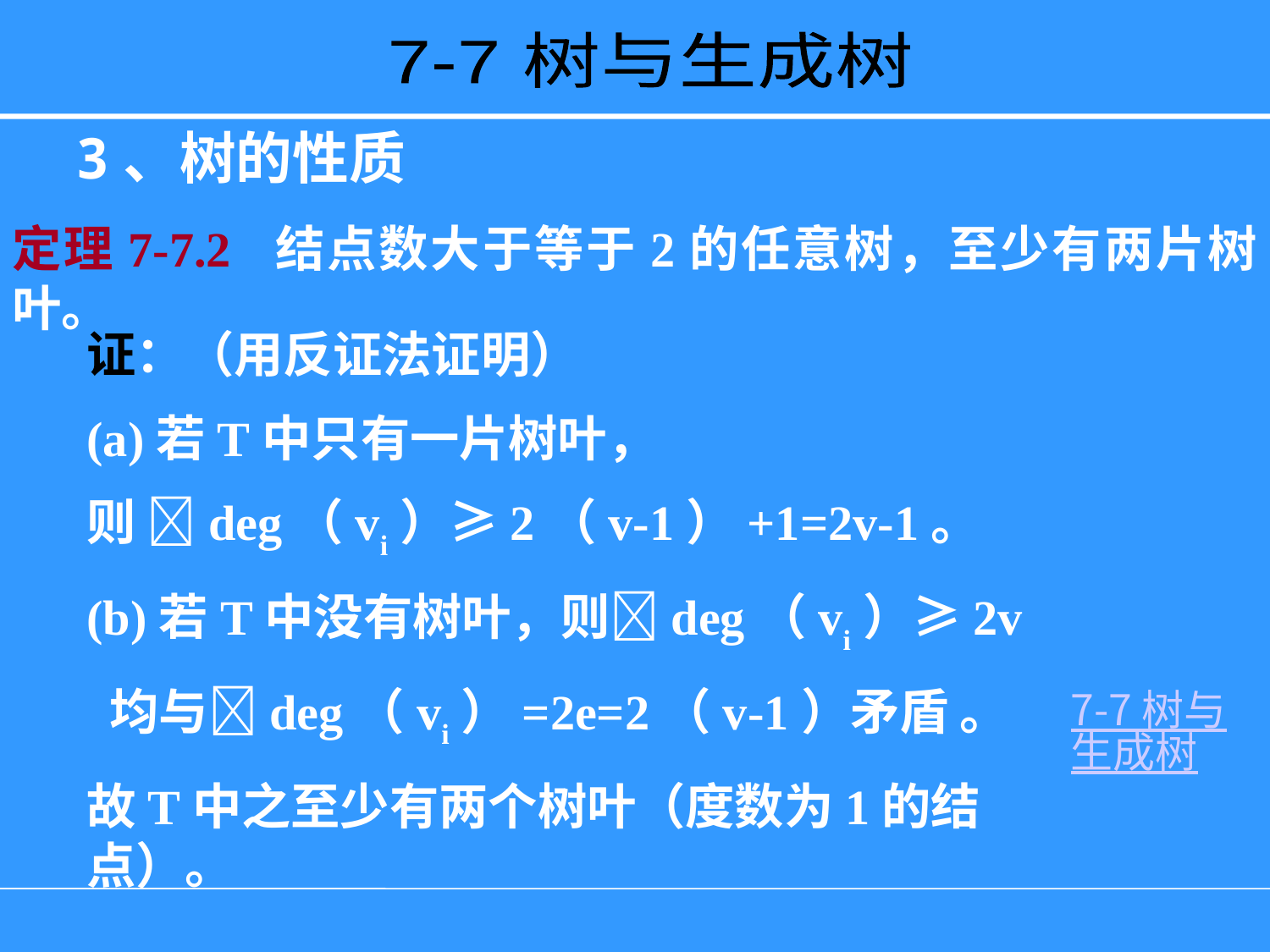

7-7 树与生成树

3、树的性质

定理7-7.2  结点数大于等于2的任意树，至少有两片树叶。
证：（用反证法证明）
(a)若T中只有一片树叶，
则 Σdeg（vi）≥2（v-1）+1=2v-1。
(b)若T中没有树叶，则Σdeg（vi）≥2v
 均与Σdeg（vi）=2e=2（v-1）矛盾 。
故T中之至少有两个树叶（度数为1的结点）。
7-7 树与生成树